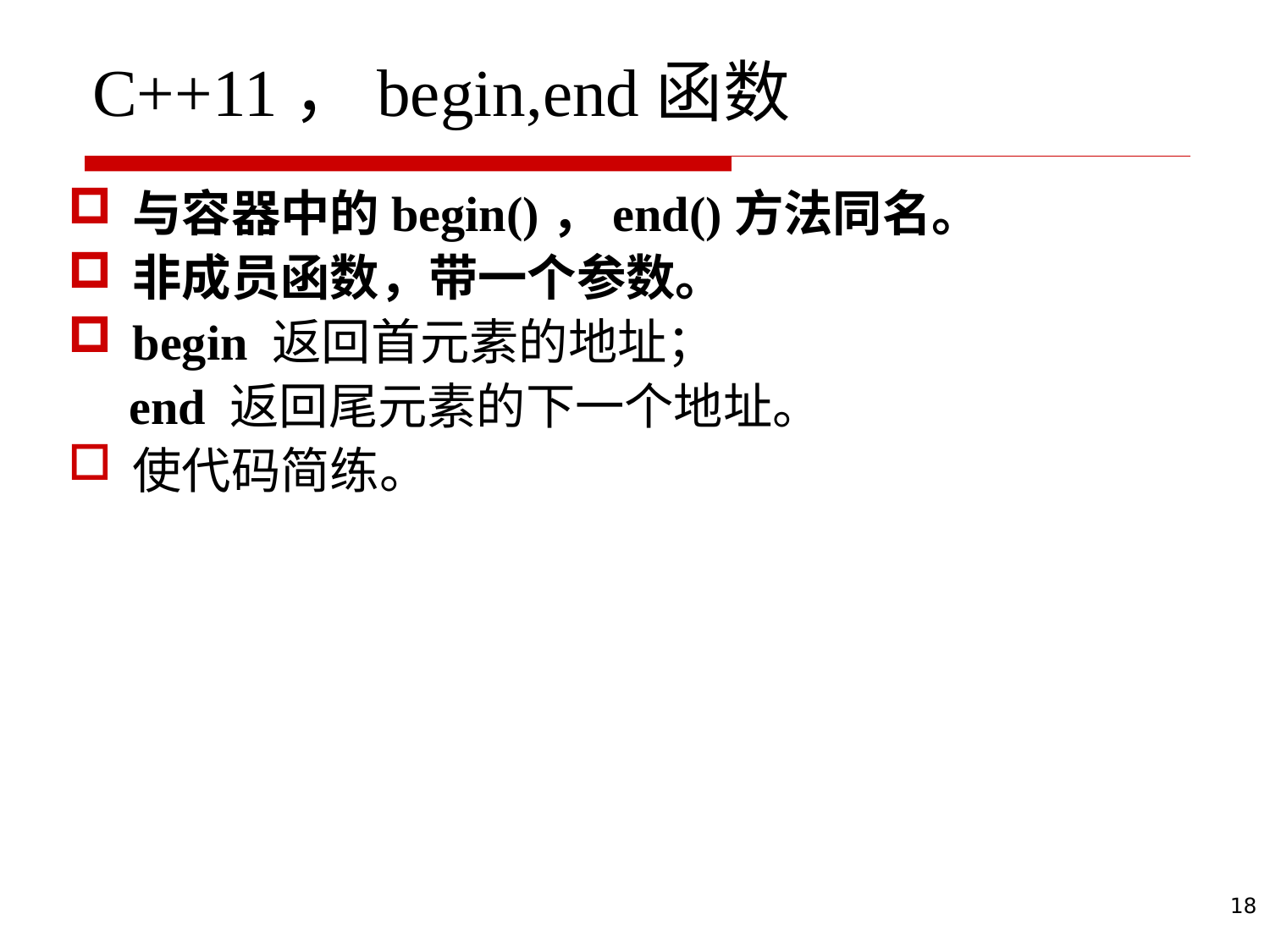

# C++11，begin,end函数
与容器中的begin()，end()方法同名。
非成员函数，带一个参数。
begin 返回首元素的地址；
     end 返回尾元素的下一个地址。
使代码简练。
18